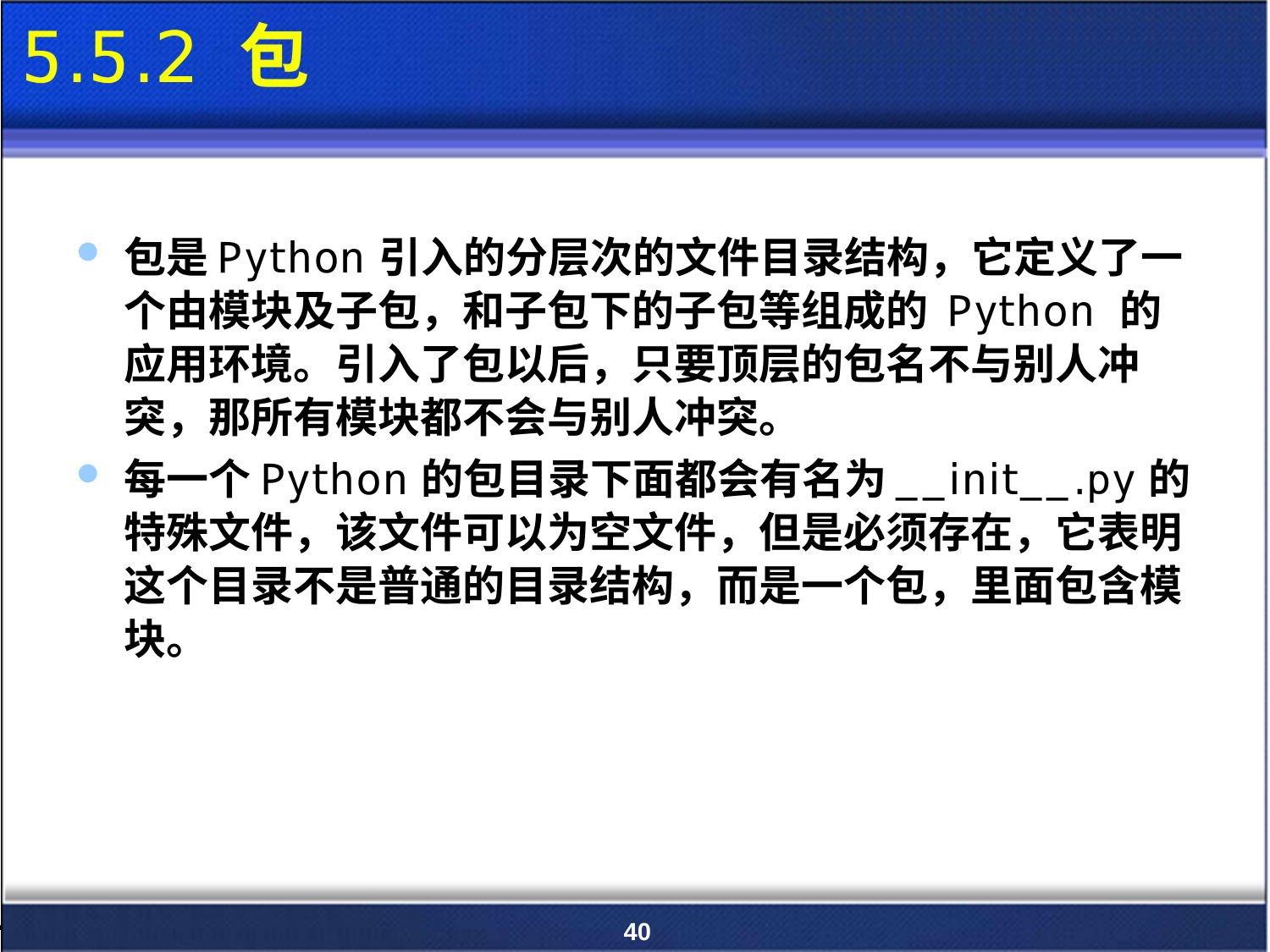

# 5.5.2 包
包是Python引入的分层次的文件目录结构，它定义了一个由模块及子包，和子包下的子包等组成的 Python 的应用环境。引入了包以后，只要顶层的包名不与别人冲突，那所有模块都不会与别人冲突。
每一个Python的包目录下面都会有名为__init__.py的特殊文件，该文件可以为空文件，但是必须存在，它表明这个目录不是普通的目录结构，而是一个包，里面包含模块。
40